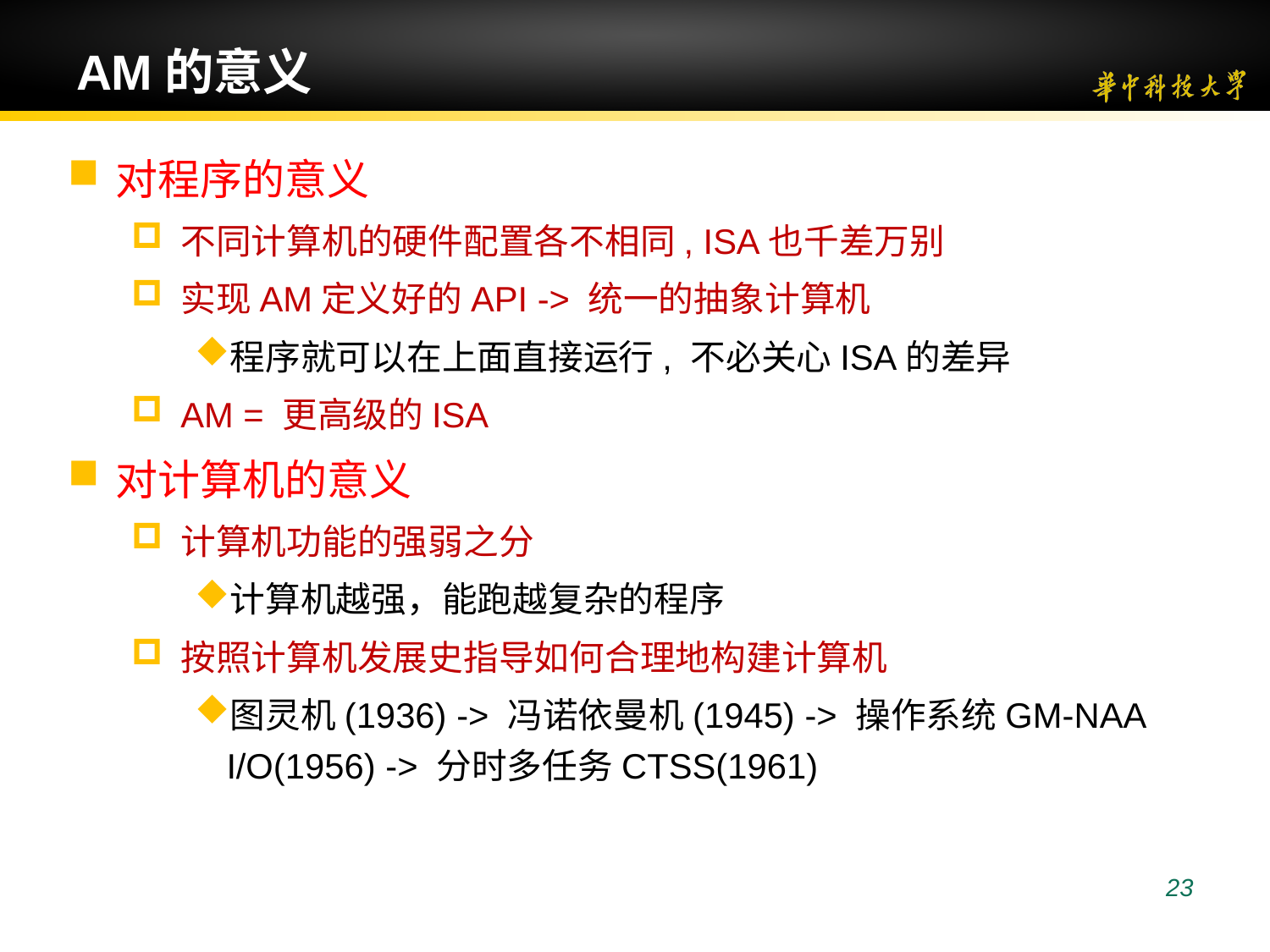

23
# AM的意义
对程序的意义
不同计算机的硬件配置各不相同, ISA也千差万别
实现AM定义好的API -> 统一的抽象计算机
程序就可以在上面直接运行, 不必关心ISA的差异
AM = 更高级的ISA
对计算机的意义
计算机功能的强弱之分
计算机越强，能跑越复杂的程序
按照计算机发展史指导如何合理地构建计算机
图灵机(1936) -> 冯诺依曼机(1945) -> 操作系统GM-NAA I/O(1956) -> 分时多任务CTSS(1961)